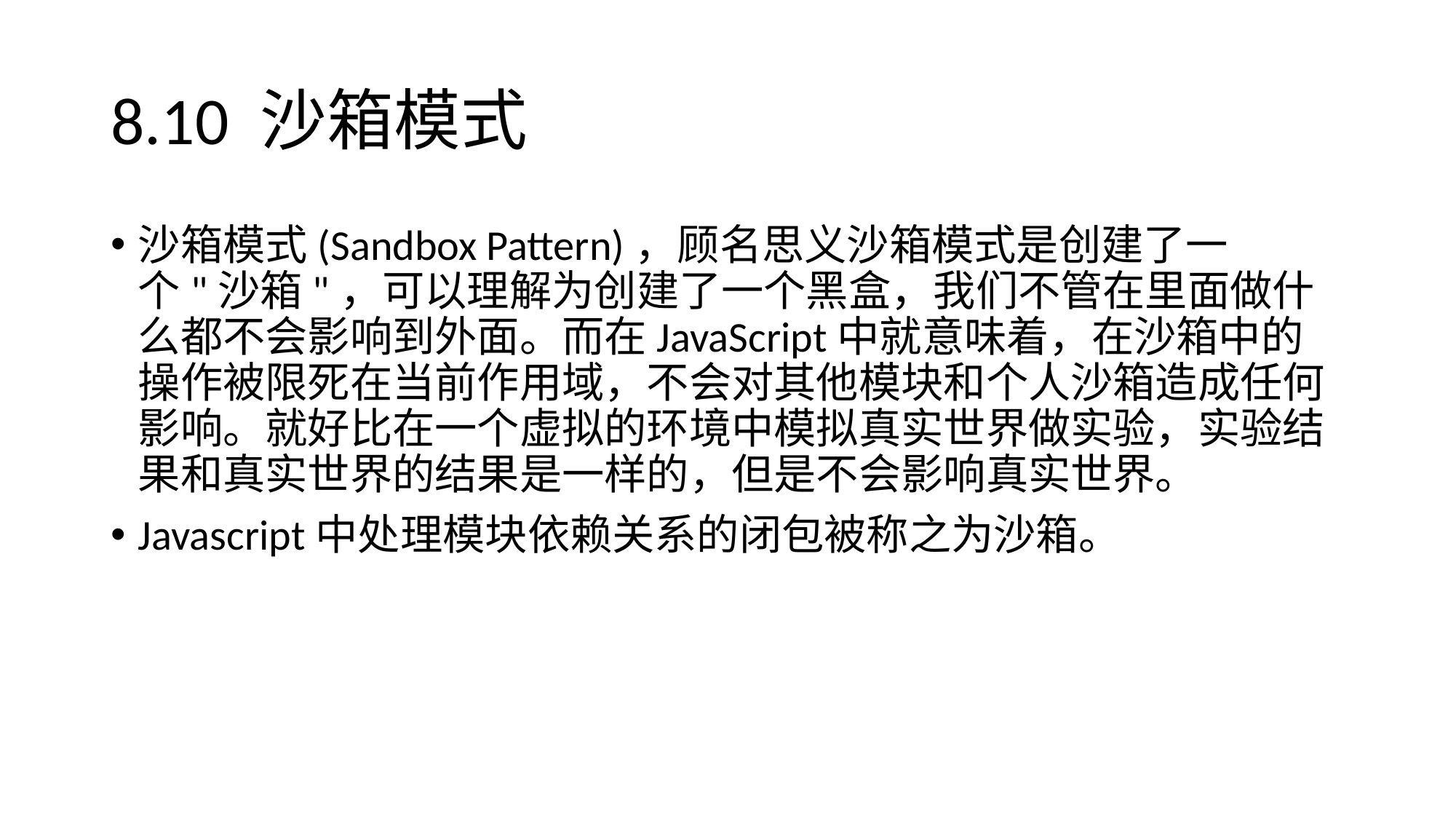

# 8.10 沙箱模式
沙箱模式(Sandbox Pattern)，顾名思义沙箱模式是创建了一个"沙箱"，可以理解为创建了一个黑盒，我们不管在里面做什么都不会影响到外面。而在JavaScript中就意味着，在沙箱中的操作被限死在当前作用域，不会对其他模块和个人沙箱造成任何影响。就好比在一个虚拟的环境中模拟真实世界做实验，实验结果和真实世界的结果是一样的，但是不会影响真实世界。
Javascript中处理模块依赖关系的闭包被称之为沙箱。